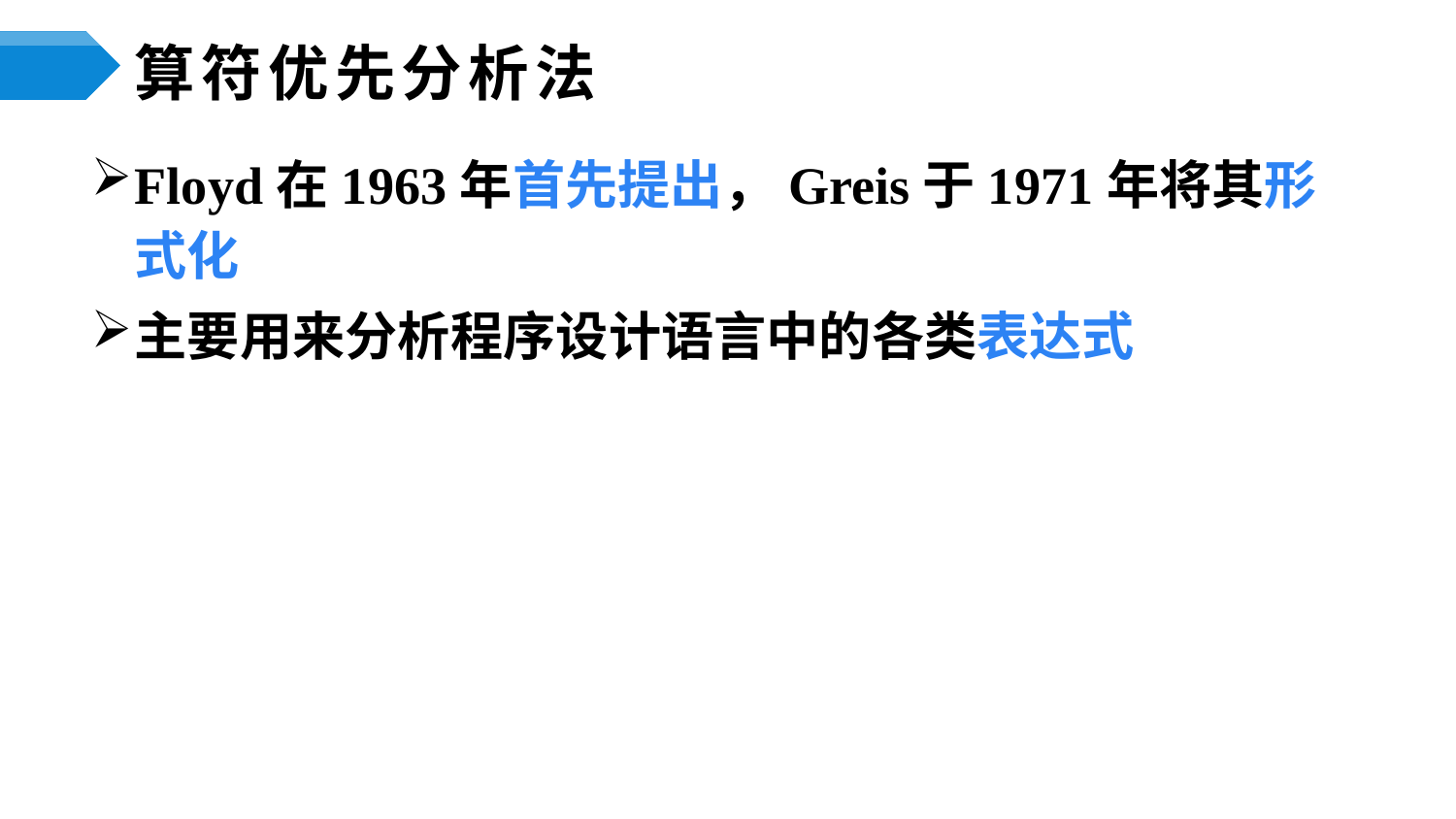

# 算符优先分析法
Floyd在1963年首先提出，Greis于1971年将其形式化
主要用来分析程序设计语言中的各类表达式